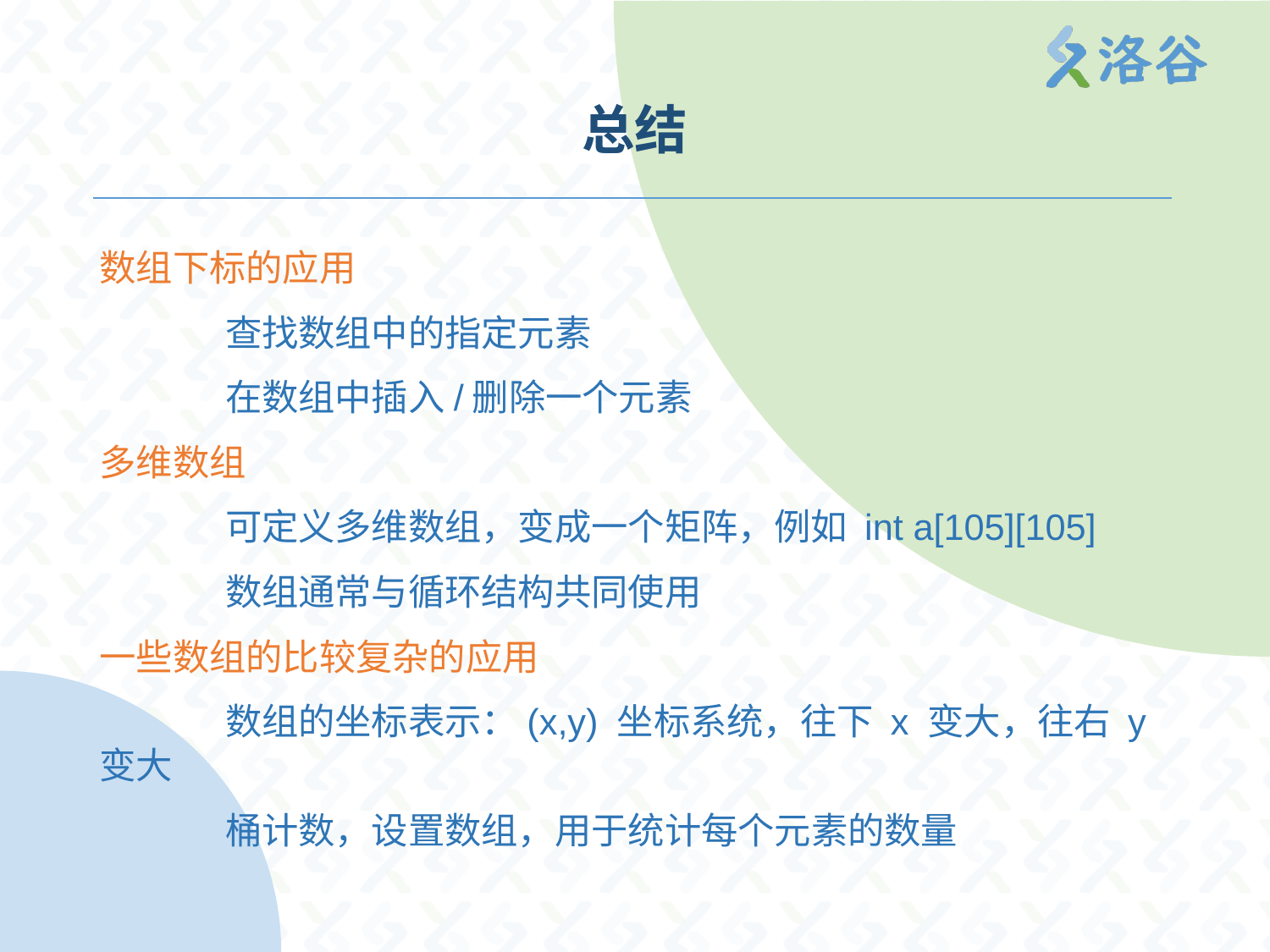

# 总结
数组下标的应用
	查找数组中的指定元素
	在数组中插入/删除一个元素
多维数组
	可定义多维数组，变成一个矩阵，例如 int a[105][105]
	数组通常与循环结构共同使用
一些数组的比较复杂的应用
	数组的坐标表示：(x,y) 坐标系统，往下 x 变大，往右 y 变大
	桶计数，设置数组，用于统计每个元素的数量